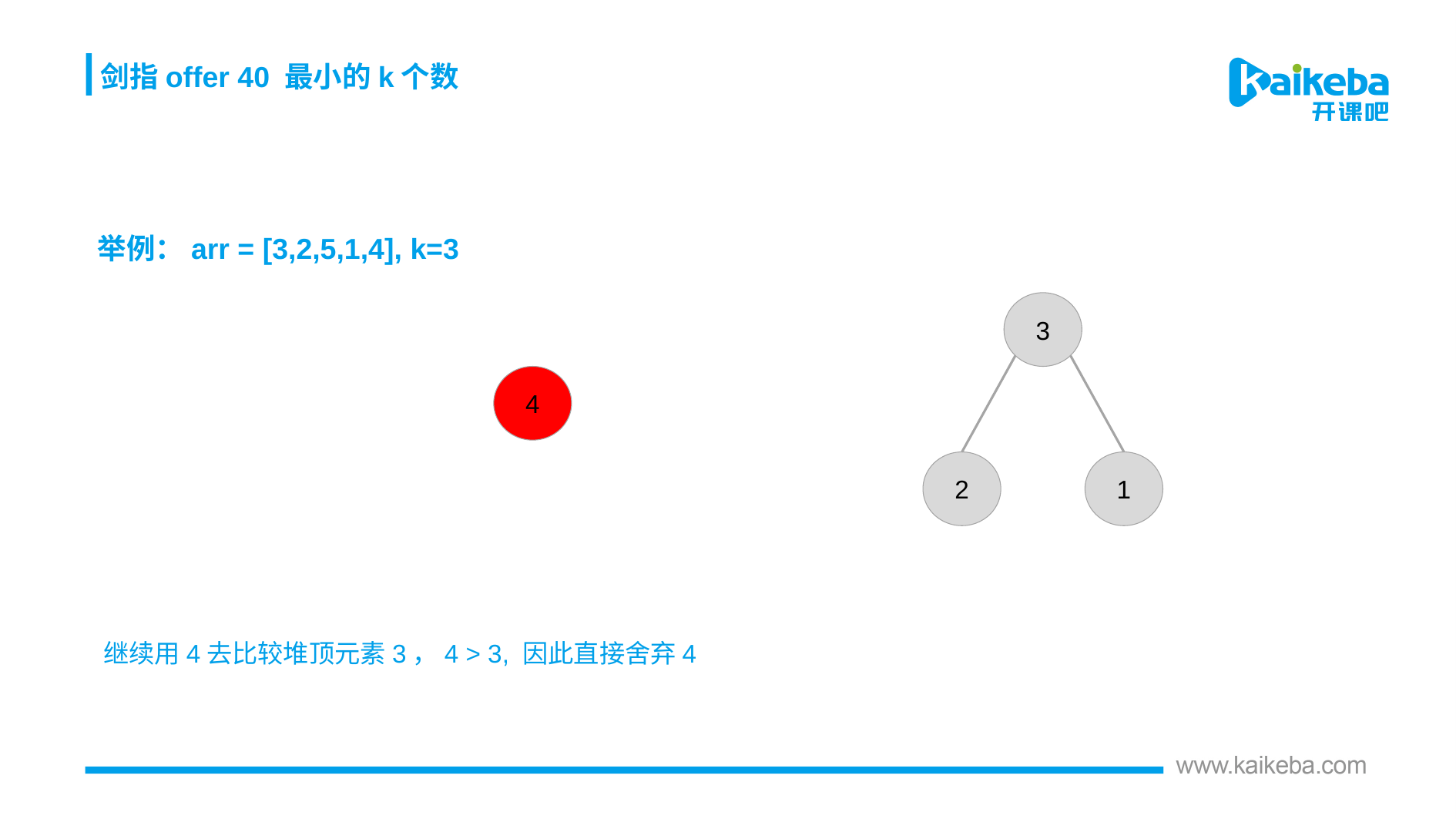

剑指offer 40 最小的k个数
举例：arr = [3,2,5,1,4], k=3
3
4
2
1
继续用4去比较堆顶元素3，4 > 3, 因此直接舍弃4